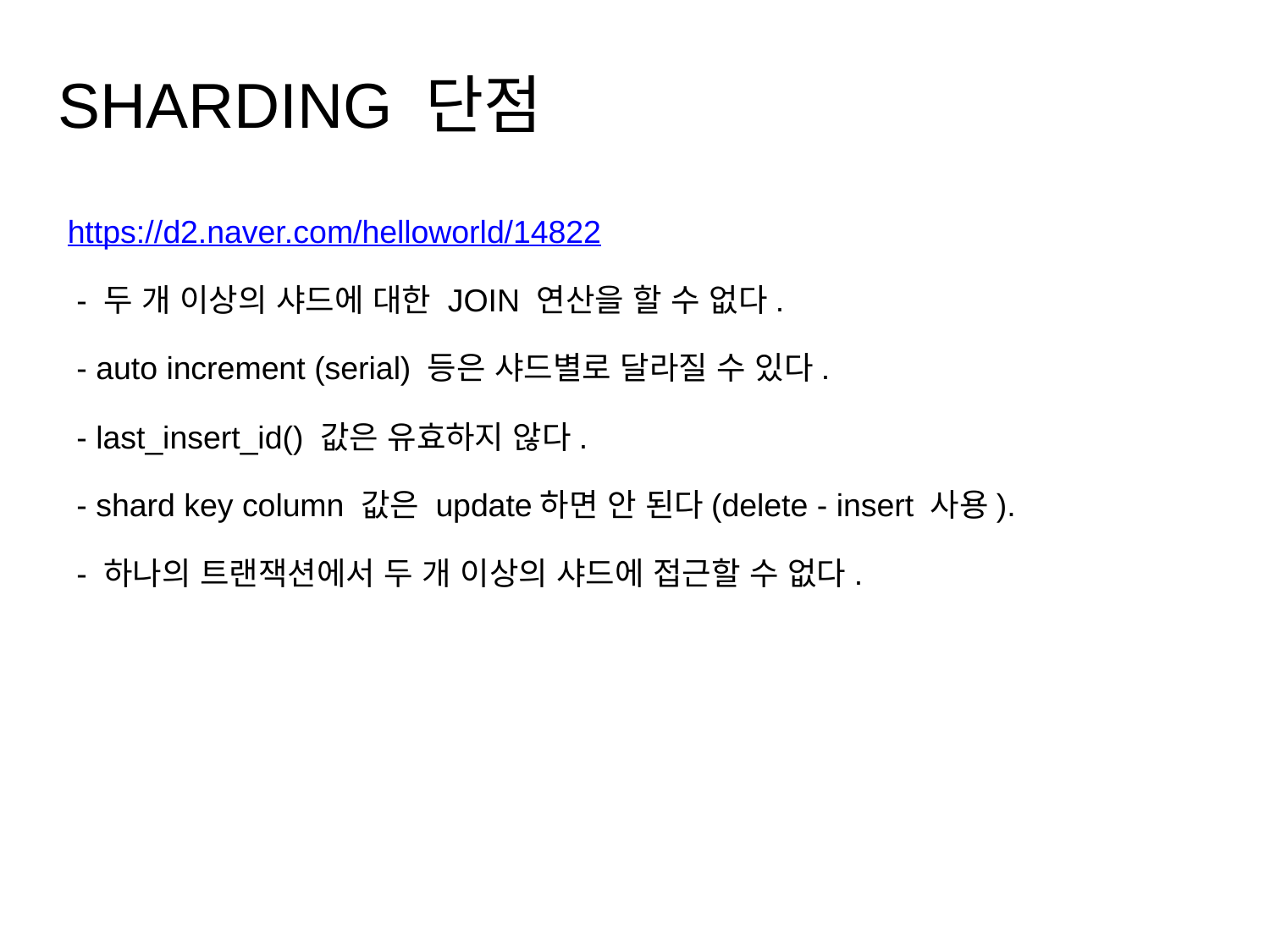

SHARDING 단점
https://d2.naver.com/helloworld/14822

 - 두 개 이상의 샤드에 대한 JOIN 연산을 할 수 없다.

 - auto increment (serial) 등은 샤드별로 달라질 수 있다.

 - last_insert_id() 값은 유효하지 않다.

 - shard key column 값은 update하면 안 된다(delete - insert 사용).

 - 하나의 트랜잭션에서 두 개 이상의 샤드에 접근할 수 없다.